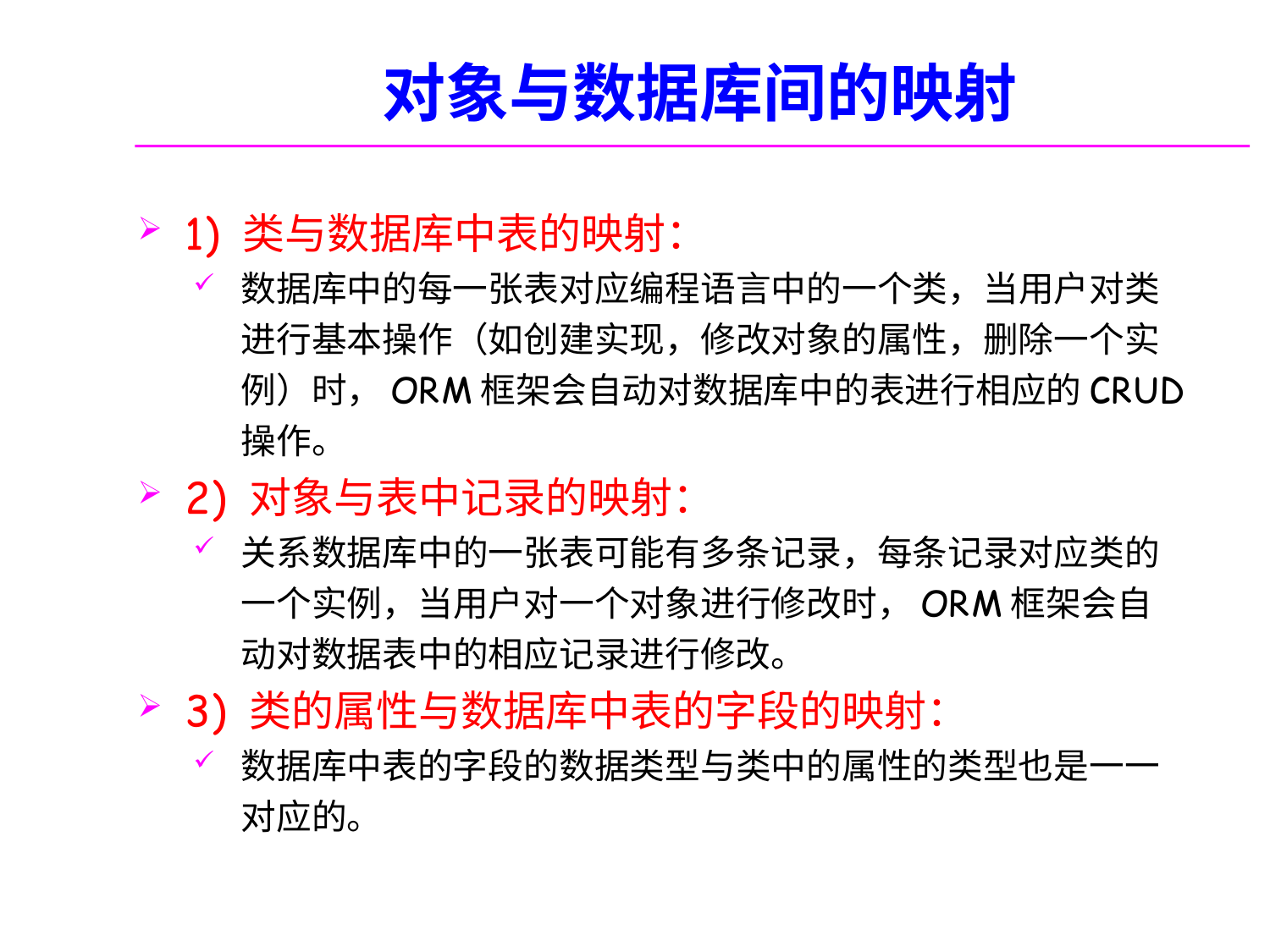

# 对象与数据库间的映射
1) 类与数据库中表的映射：
数据库中的每一张表对应编程语言中的一个类，当用户对类进行基本操作（如创建实现，修改对象的属性，删除一个实例）时，ORM框架会自动对数据库中的表进行相应的CRUD操作。
2) 对象与表中记录的映射：
关系数据库中的一张表可能有多条记录，每条记录对应类的一个实例，当用户对一个对象进行修改时，ORM框架会自动对数据表中的相应记录进行修改。
3) 类的属性与数据库中表的字段的映射：
数据库中表的字段的数据类型与类中的属性的类型也是一一对应的。

40